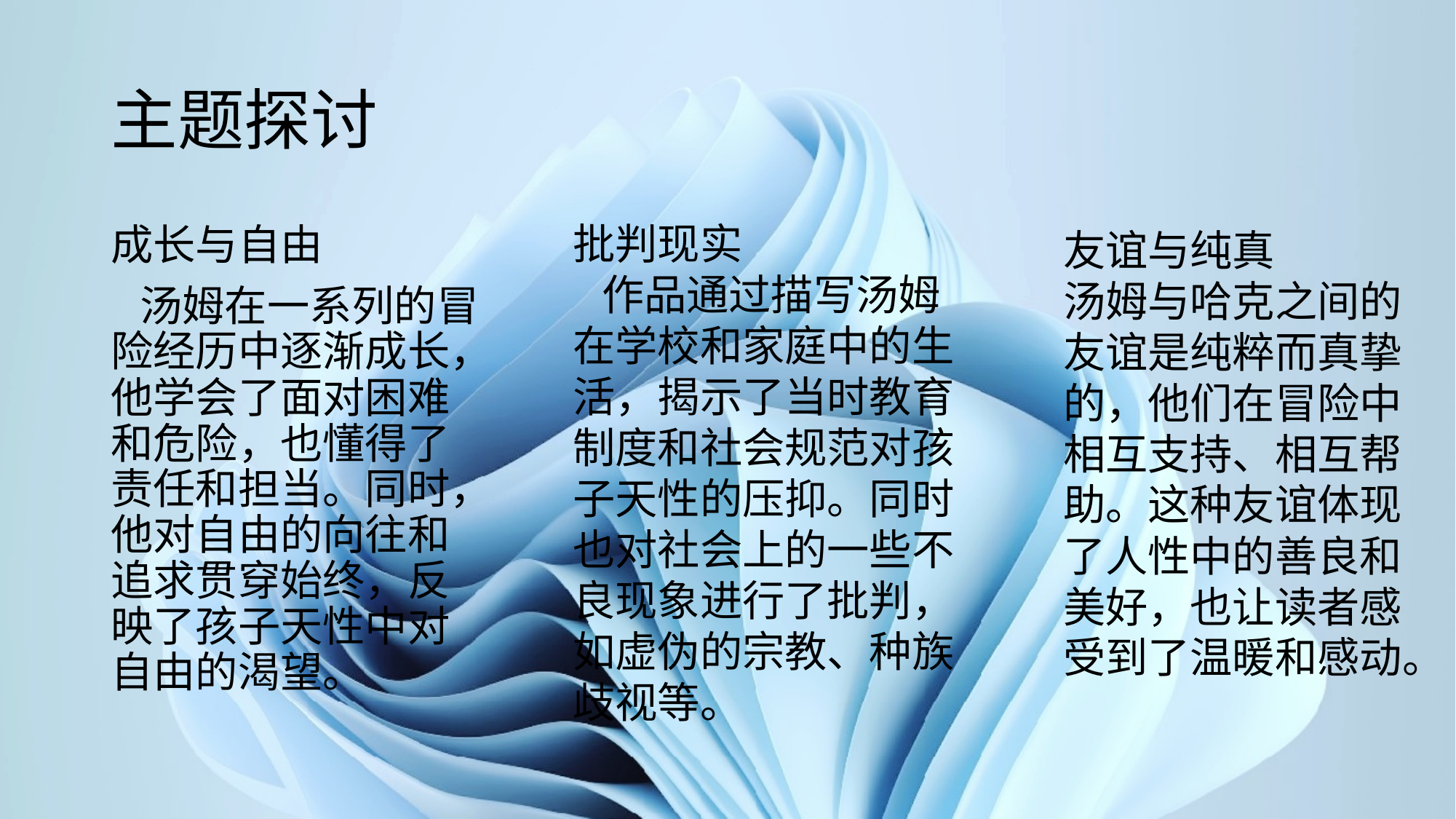

# 主题探讨

批判现实
  作品通过描写汤姆在学校和家庭中的生活，揭示了当时教育制度和社会规范对孩子天性的压抑。同时也对社会上的一些不良现象进行了批判，如虚伪的宗教、种族歧视等。
成长与自由
  汤姆在一系列的冒险经历中逐渐成长，他学会了面对困难和危险，也懂得了责任和担当。同时，他对自由的向往和追求贯穿始终，反映了孩子天性中对自由的渴望。
友谊与纯真
汤姆与哈克之间的友谊是纯粹而真挚的，他们在冒险中相互支持、相互帮助。这种友谊体现了人性中的善良和美好，也让读者感受到了温暖和感动。